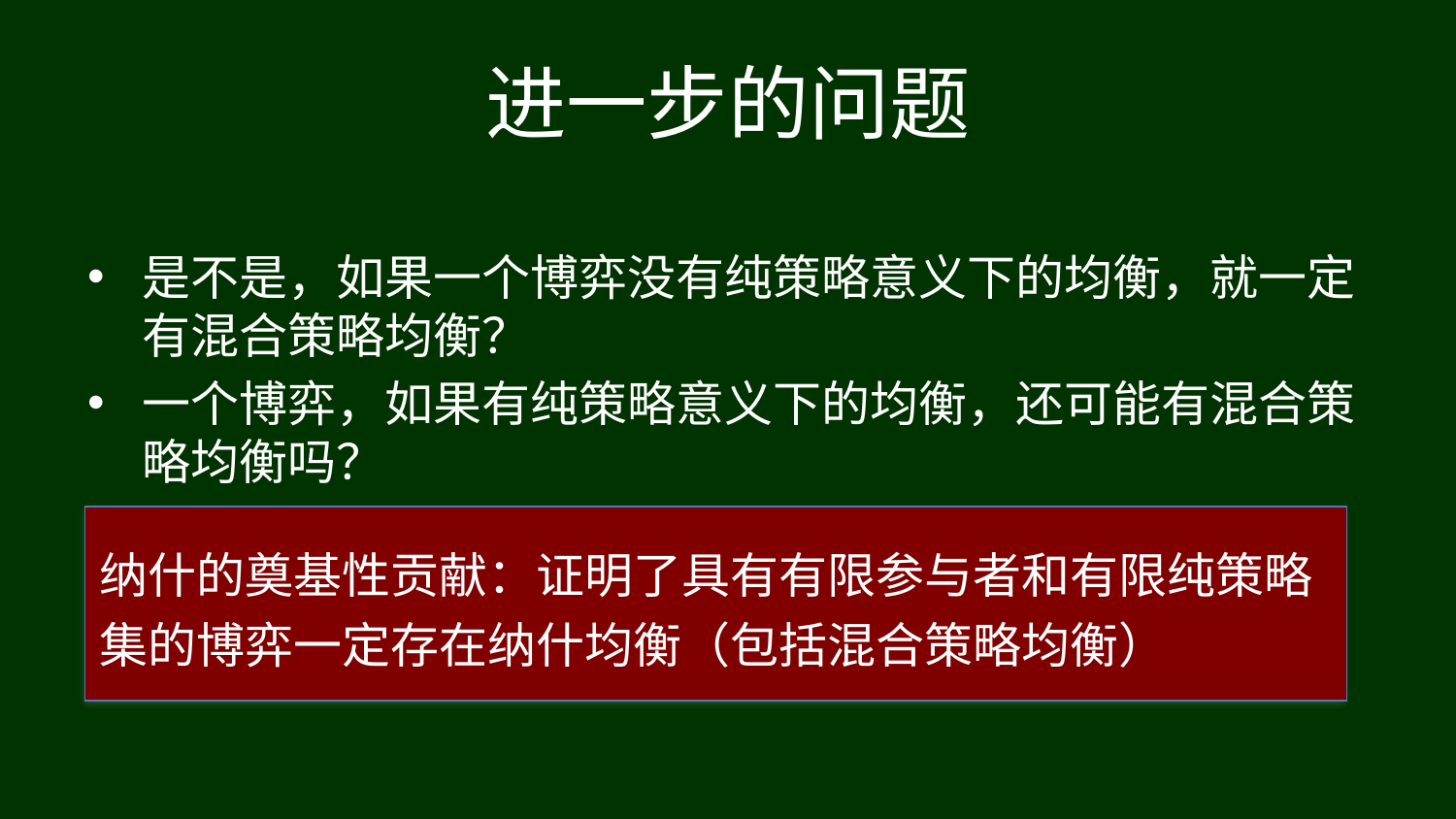

# 进一步的问题
是不是，如果一个博弈没有纯策略意义下的均衡，就一定有混合策略均衡？
一个博弈，如果有纯策略意义下的均衡，还可能有混合策略均衡吗？
纳什的奠基性贡献：证明了具有有限参与者和有限纯策略集的博弈一定存在纳什均衡（包括混合策略均衡）